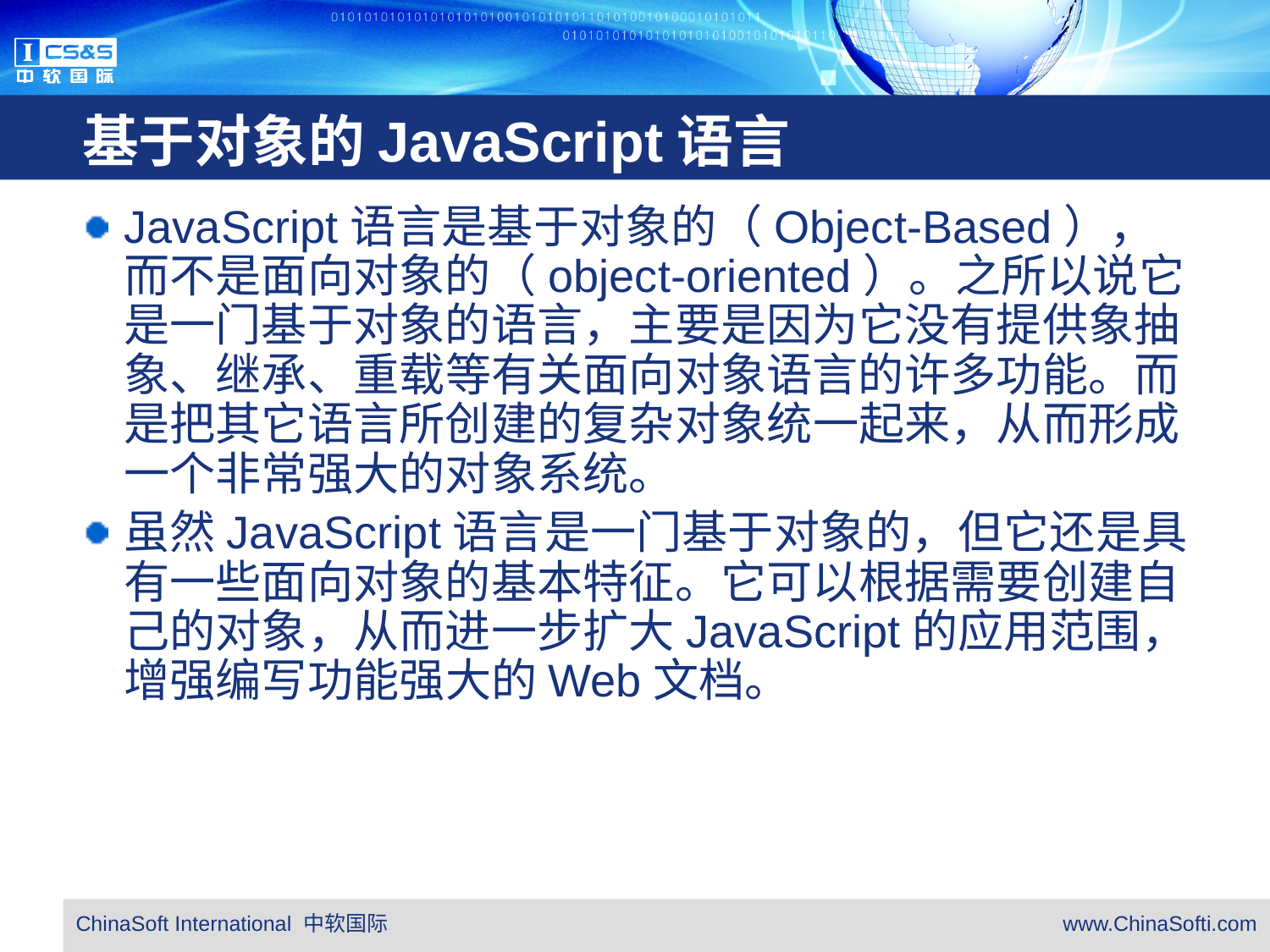

# 基于对象的JavaScript语言
JavaScript语言是基于对象的（Object-Based），而不是面向对象的（object-oriented）。之所以说它是一门基于对象的语言，主要是因为它没有提供象抽象、继承、重载等有关面向对象语言的许多功能。而是把其它语言所创建的复杂对象统一起来，从而形成一个非常强大的对象系统。
虽然JavaScript语言是一门基于对象的，但它还是具有一些面向对象的基本特征。它可以根据需要创建自己的对象，从而进一步扩大JavaScript的应用范围，增强编写功能强大的Web文档。